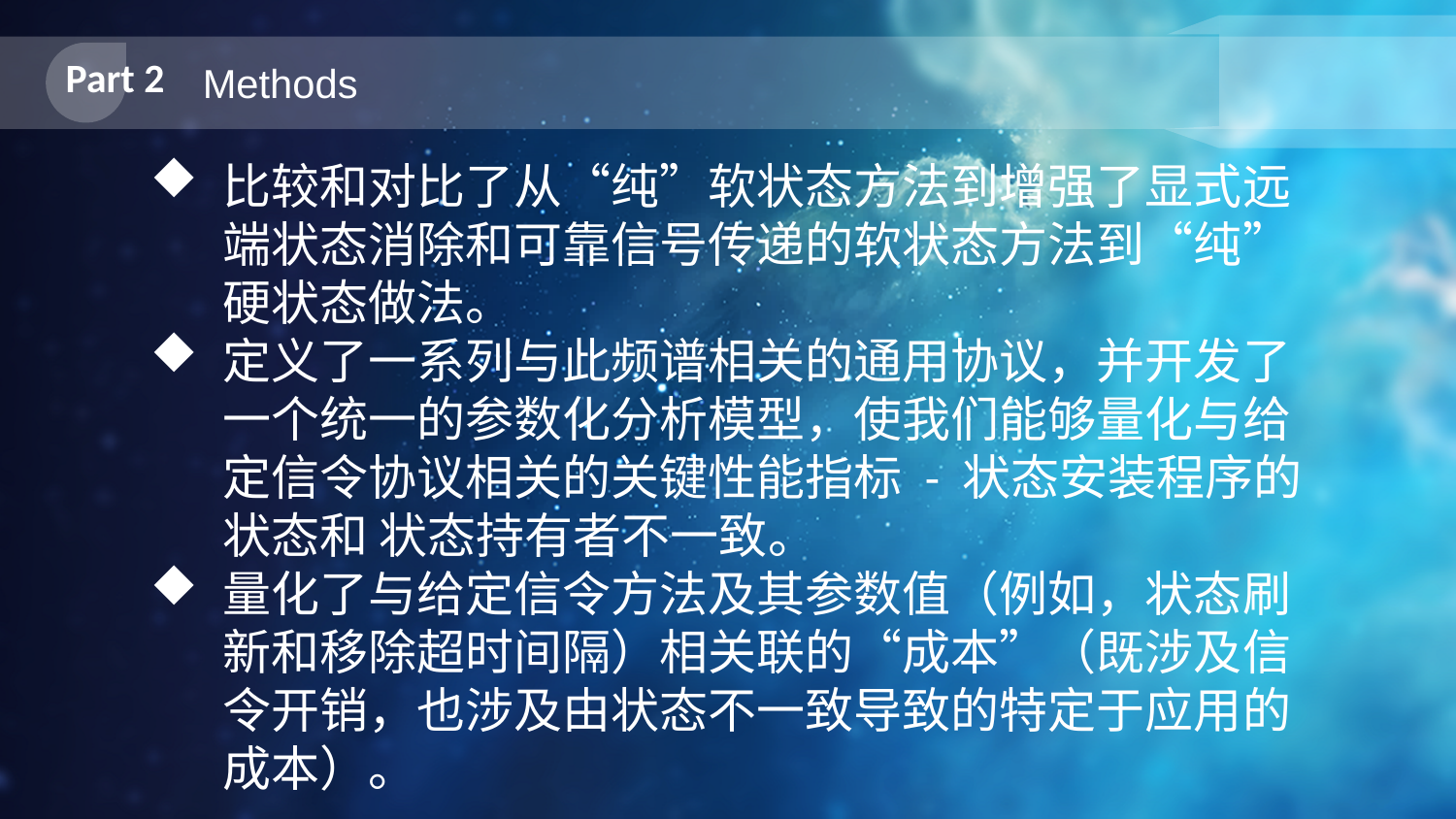

Part 2
Methods
比较和对比了从“纯”软状态方法到增强了显式远端状态消除和可靠信号传递的软状态方法到“纯”硬状态做法。
定义了一系列与此频谱相关的通用协议，并开发了一个统一的参数化分析模型，使我们能够量化与给定信令协议相关的关键性能指标 - 状态安装程序的状态和 状态持有者不一致。
量化了与给定信令方法及其参数值（例如，状态刷新和移除超时间隔）相关联的“成本”（既涉及信令开销，也涉及由状态不一致导致的特定于应用的成本）。